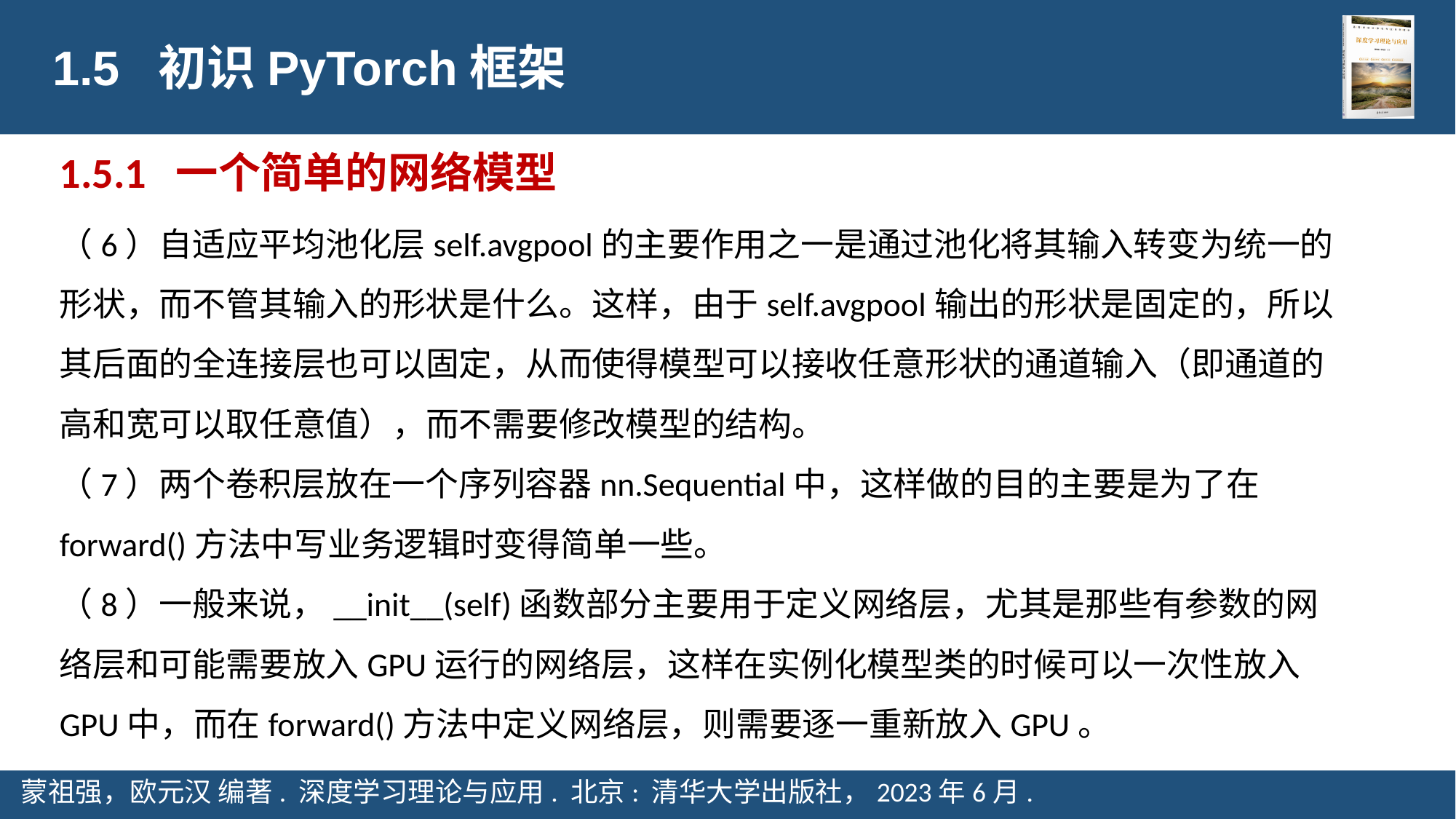

1.5  初识PyTorch框架
1.5.1  一个简单的网络模型
（6）自适应平均池化层self.avgpool的主要作用之一是通过池化将其输入转变为统一的形状，而不管其输入的形状是什么。这样，由于self.avgpool输出的形状是固定的，所以其后面的全连接层也可以固定，从而使得模型可以接收任意形状的通道输入（即通道的高和宽可以取任意值），而不需要修改模型的结构。
（7）两个卷积层放在一个序列容器nn.Sequential中，这样做的目的主要是为了在forward()方法中写业务逻辑时变得简单一些。
（8）一般来说，__init__(self)函数部分主要用于定义网络层，尤其是那些有参数的网络层和可能需要放入GPU运行的网络层，这样在实例化模型类的时候可以一次性放入GPU中，而在forward()方法中定义网络层，则需要逐一重新放入GPU。